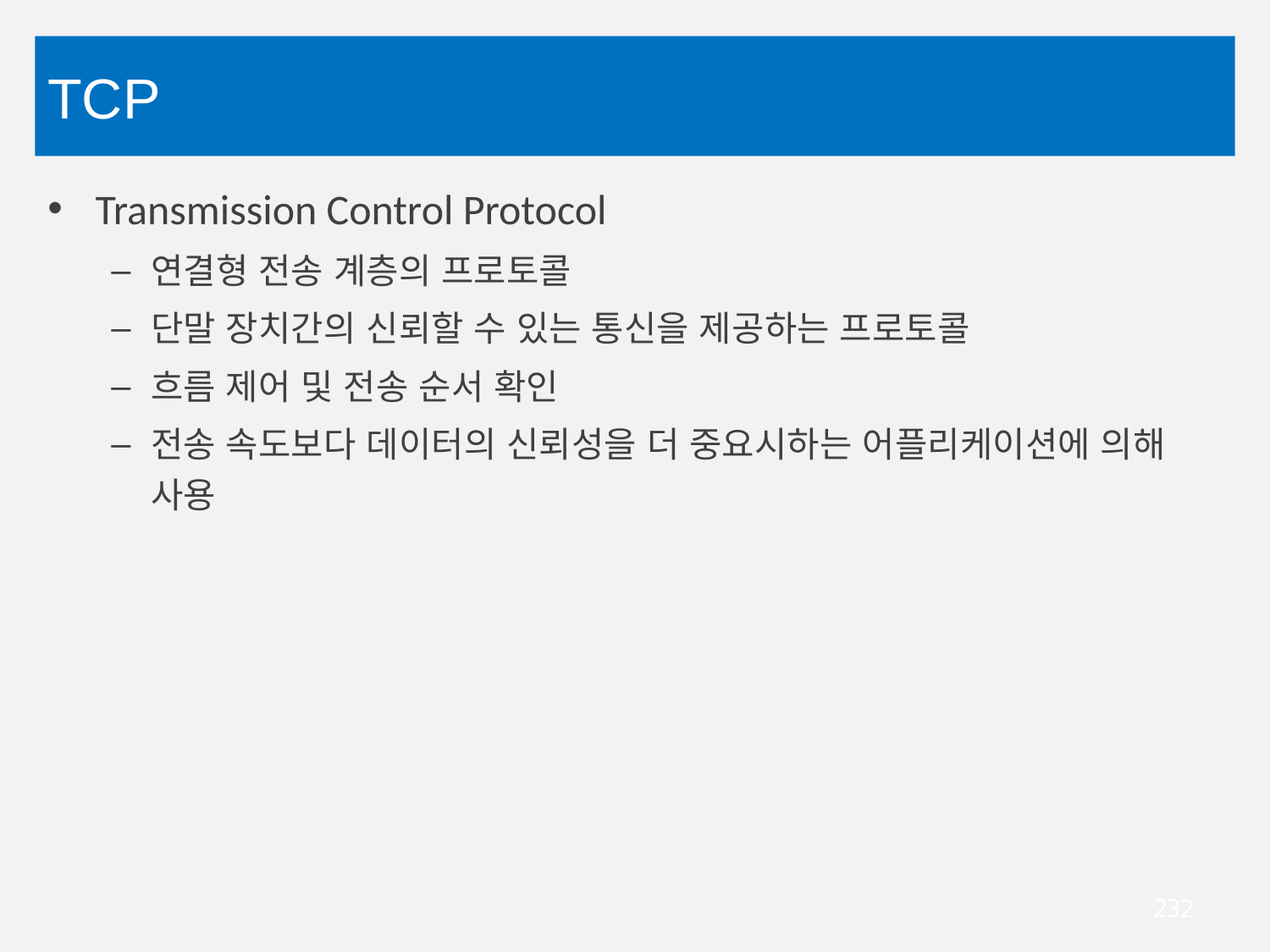

# TCP
Transmission Control Protocol
연결형 전송 계층의 프로토콜
단말 장치간의 신뢰할 수 있는 통신을 제공하는 프로토콜
흐름 제어 및 전송 순서 확인
전송 속도보다 데이터의 신뢰성을 더 중요시하는 어플리케이션에 의해 사용
232